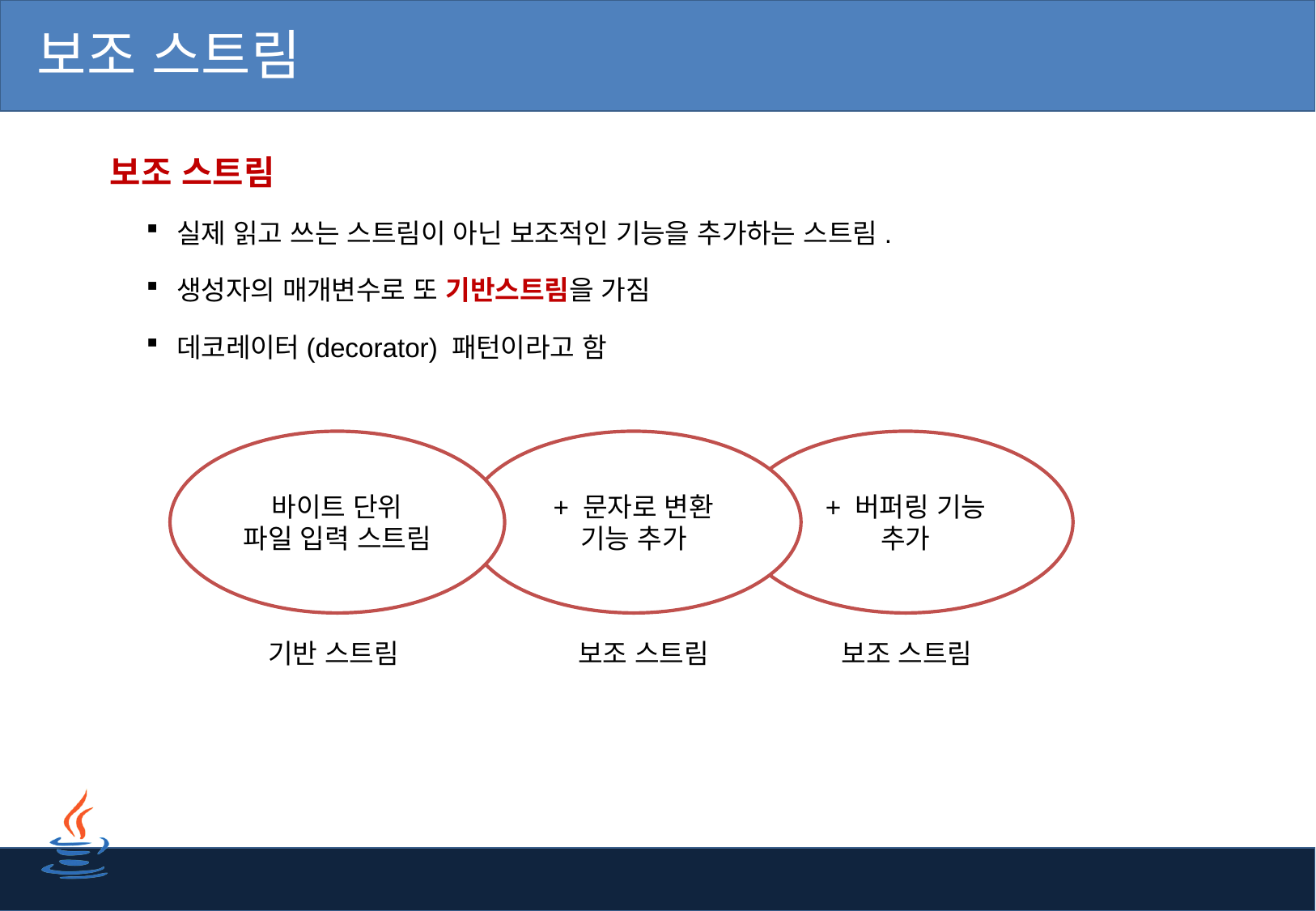

보조 스트림
  보조 스트림
실제 읽고 쓰는 스트림이 아닌 보조적인 기능을 추가하는 스트림.
생성자의 매개변수로 또 기반스트림을 가짐
데코레이터(decorator) 패턴이라고 함

바이트 단위
파일 입력 스트림
+ 문자로 변환
기능 추가
+ 버퍼링 기능
추가
기반 스트림
보조 스트림
보조 스트림